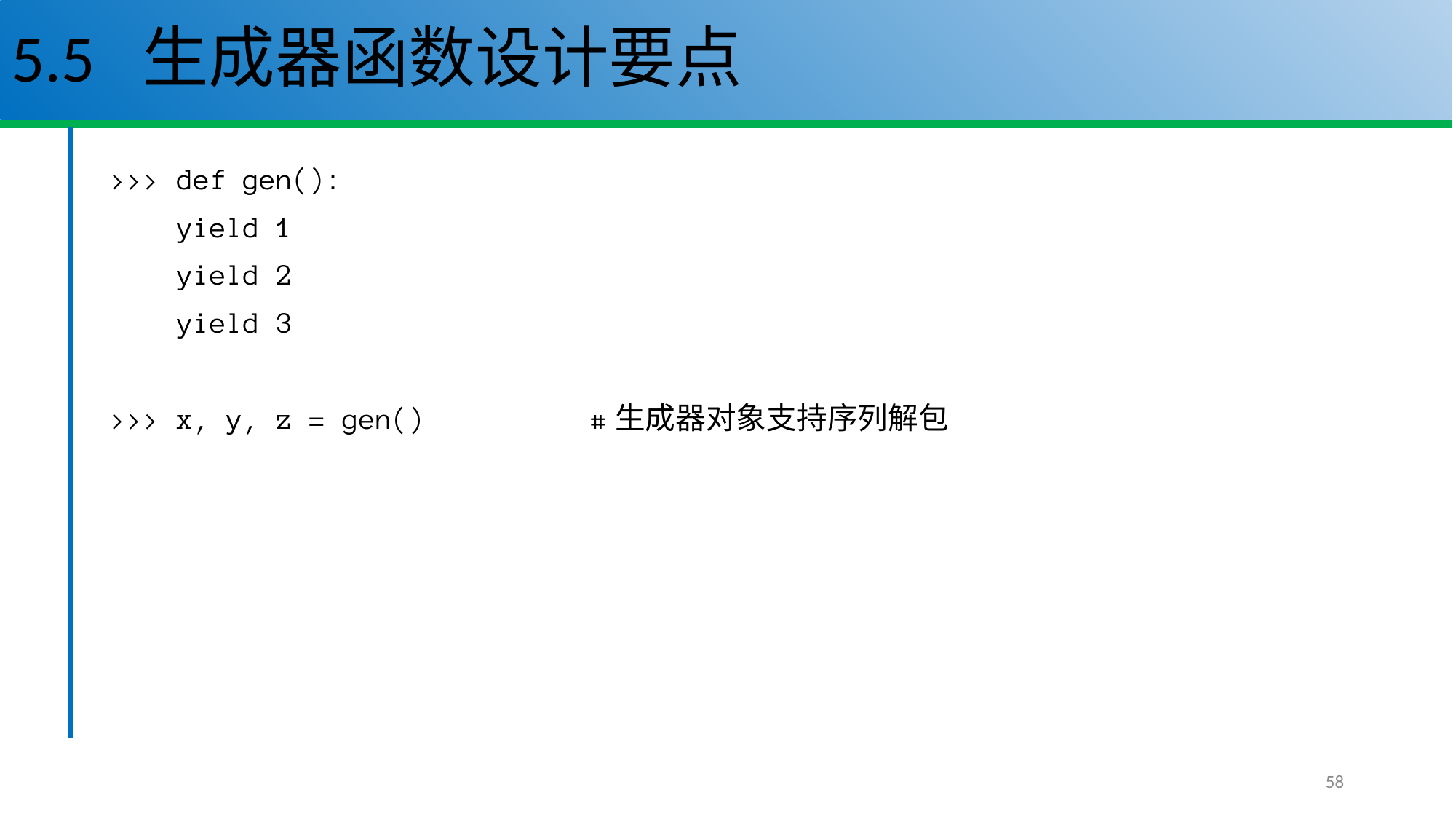

# 5.5  生成器函数设计要点
>>> def gen():
    yield 1
    yield 2
    yield 3

>>> x, y, z = gen()          #生成器对象支持序列解包
58